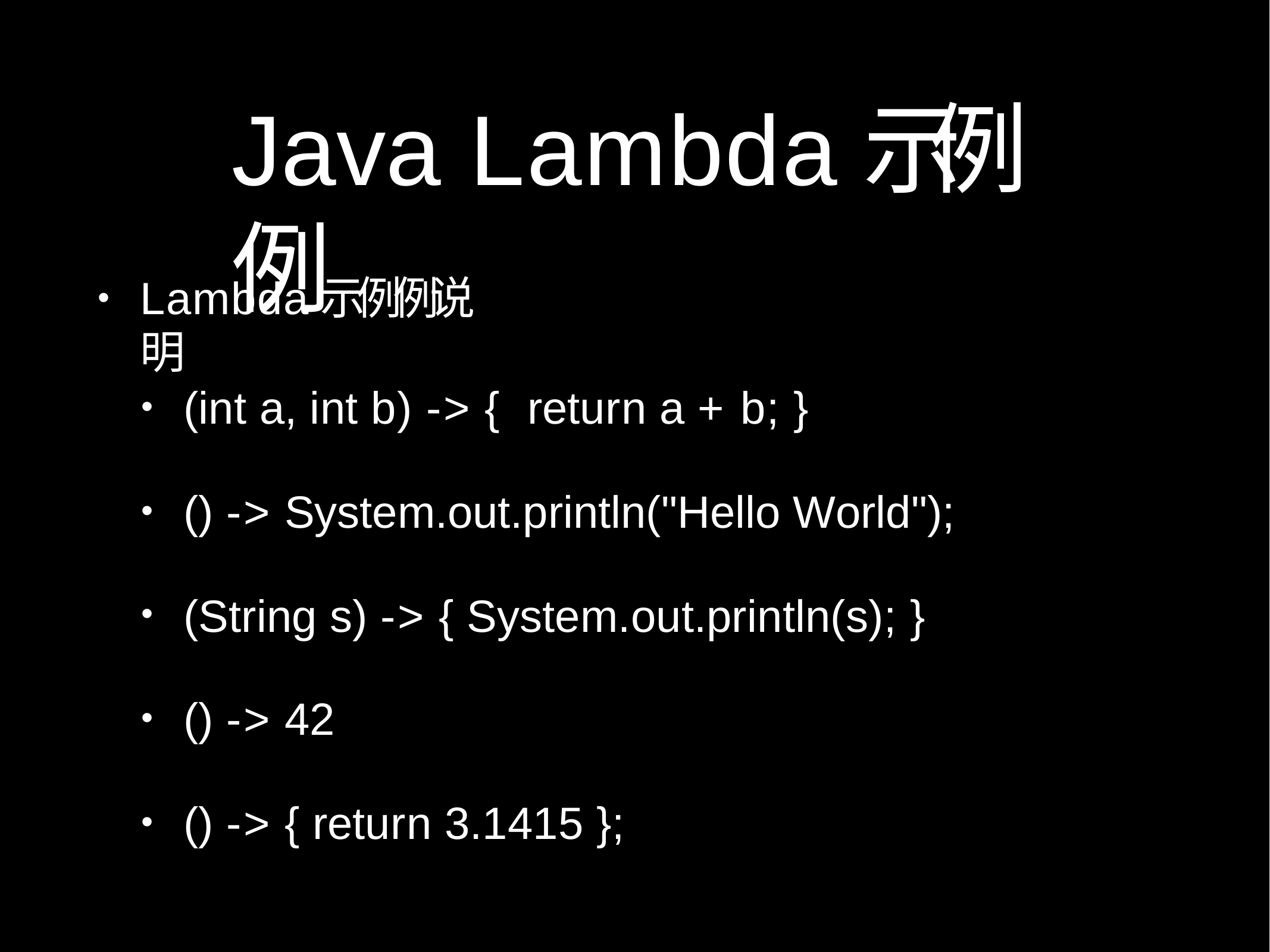

# Java	Lambda示例例
Lambda示例例说明
•
(int a, int b) -> {	return a + b; }
•
() -> System.out.println("Hello World");
•
(String s) -> { System.out.println(s); }
•
() -> 42
•
() -> { return 3.1415 };
•